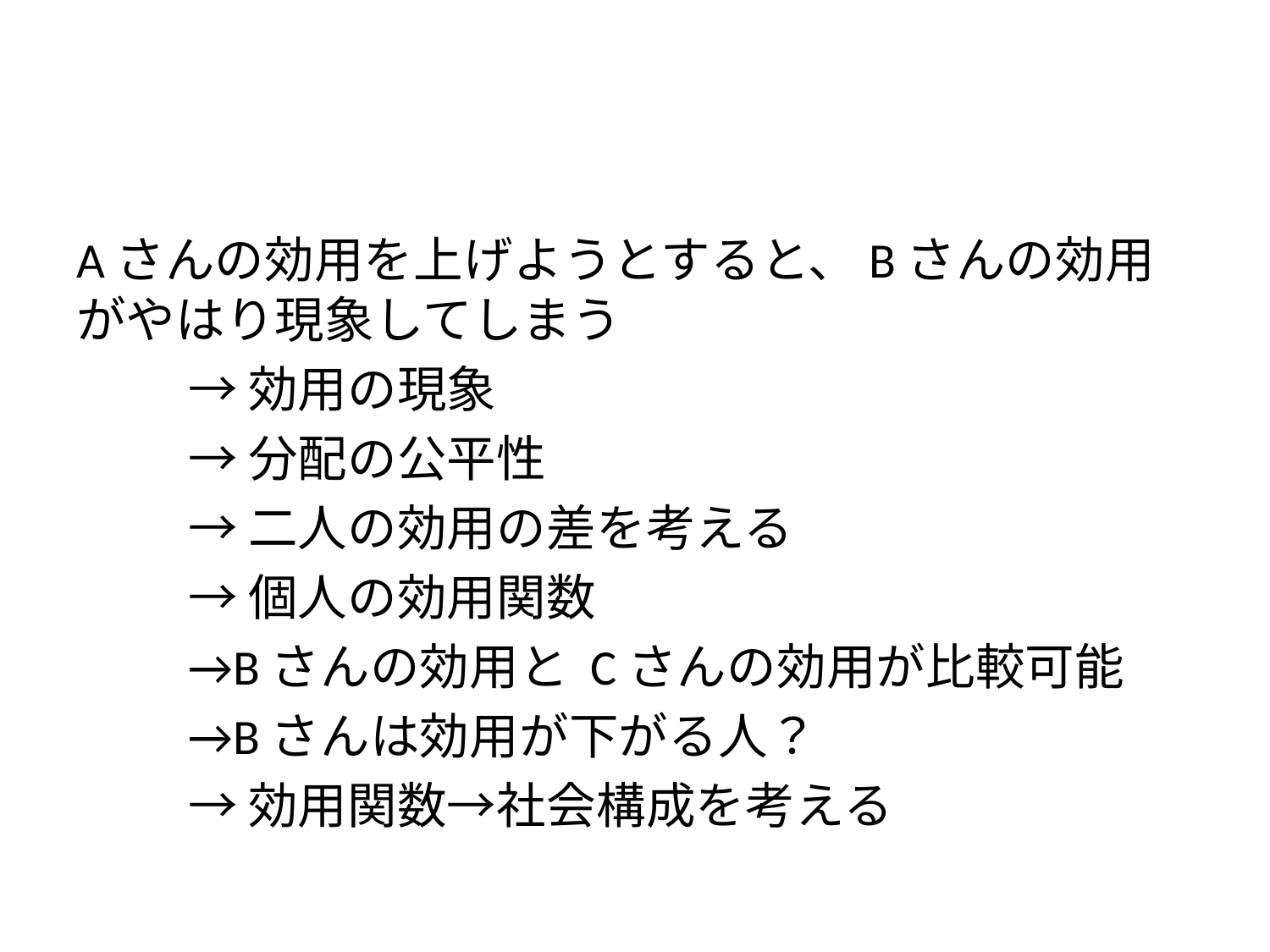

#
Aさんの効用を上げようとすると、Bさんの効用がやはり現象してしまう
	→効用の現象
		→分配の公平性
			→二人の効用の差を考える
			→個人の効用関数
				→Bさんの効用と Cさんの効用が比較可能
	→Bさんは効用が下がる人？
		→効用関数→社会構成を考える